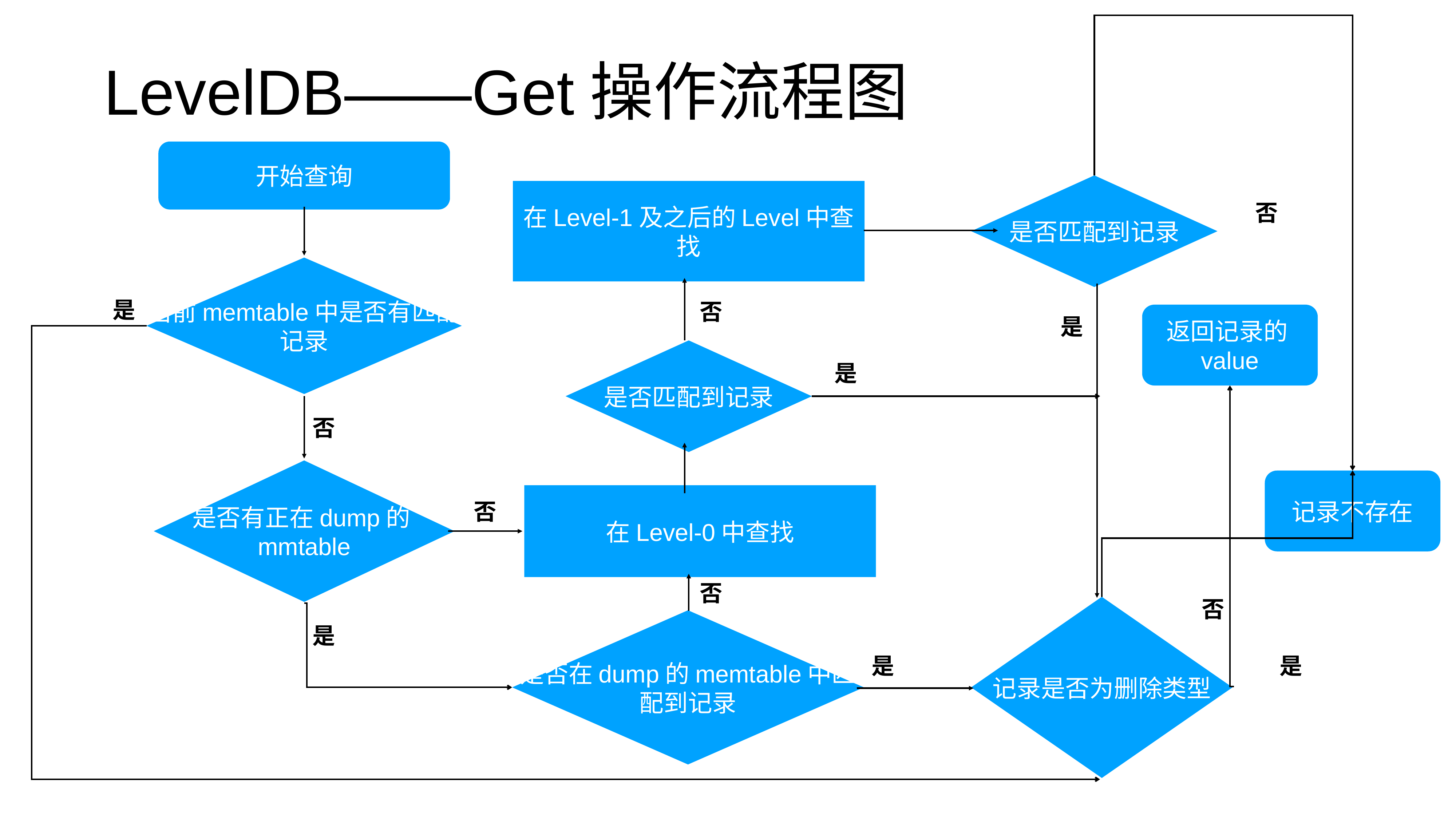

# LevelDB——Get操作流程图
开始查询
是否匹配到记录
在Level-1及之后的Level中查找
否

当前memtable中是否有匹配记录

是
否
返回记录的value
是

是否匹配到记录
是

否

是否有正在dump的mmtable
记录不存在
在Level-0中查找
否

否

否
记录是否为删除类型

是否在dump的memtable中匹配到记录
是
是
是